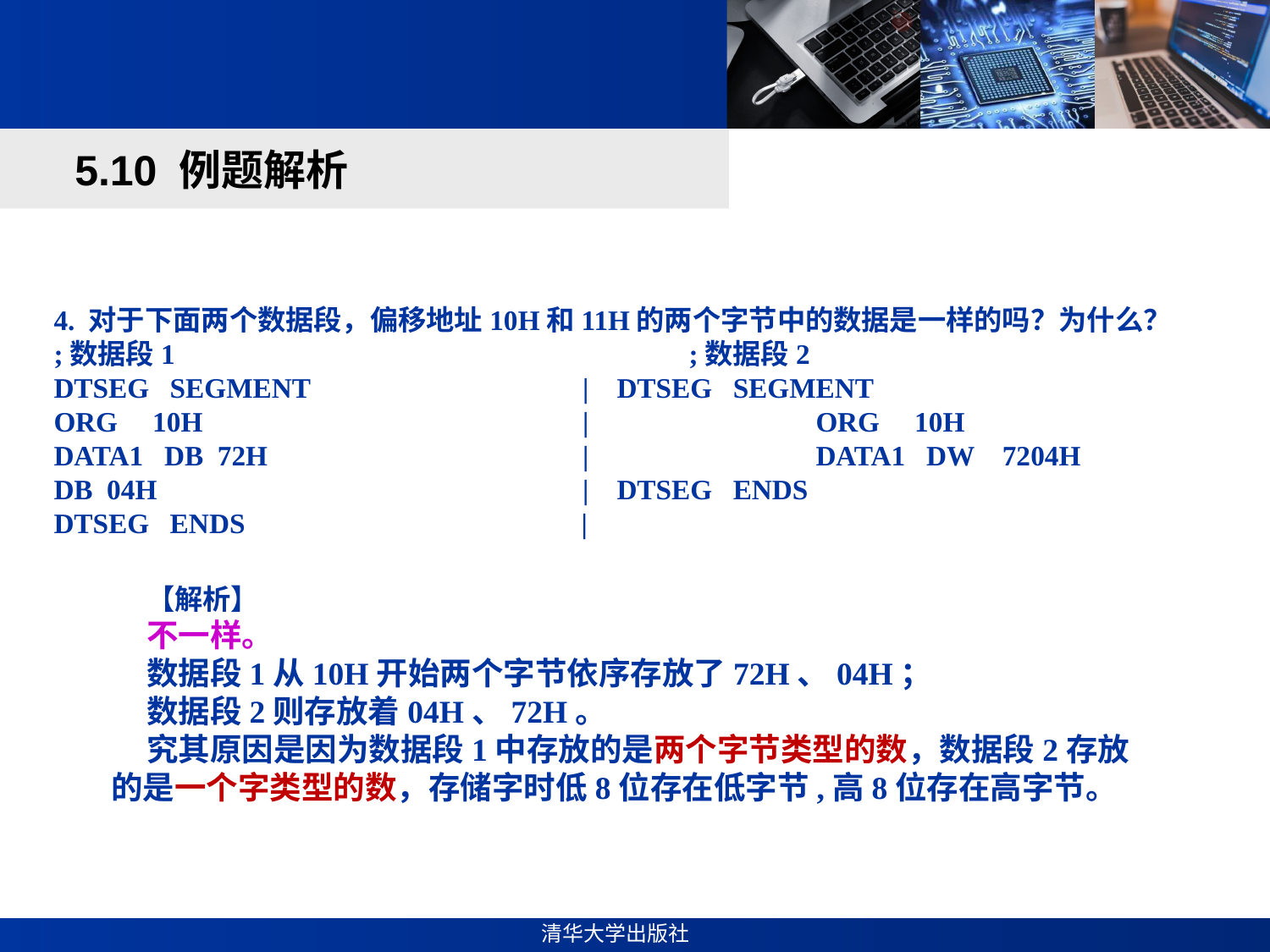

#
5.10 例题解析

4. 对于下面两个数据段，偏移地址10H和11H的两个字节中的数据是一样的吗？为什么？
;数据段1					;数据段2
DTSEG   SEGMENT     		   |    DTSEG   SEGMENT
ORG     10H		      	   |    		ORG     10H
DATA1   DB  72H	       		   |    		DATA1   DW    7204H
DB  04H	   			   |    DTSEG   ENDS
DTSEG   ENDS		                     |
【解析】
不一样。
数据段1从10H开始两个字节依序存放了72H、04H；
数据段2则存放着04H、72H。
究其原因是因为数据段1中存放的是两个字节类型的数，数据段2存放的是一个字类型的数，存储字时低8位存在低字节,高8位存在高字节。